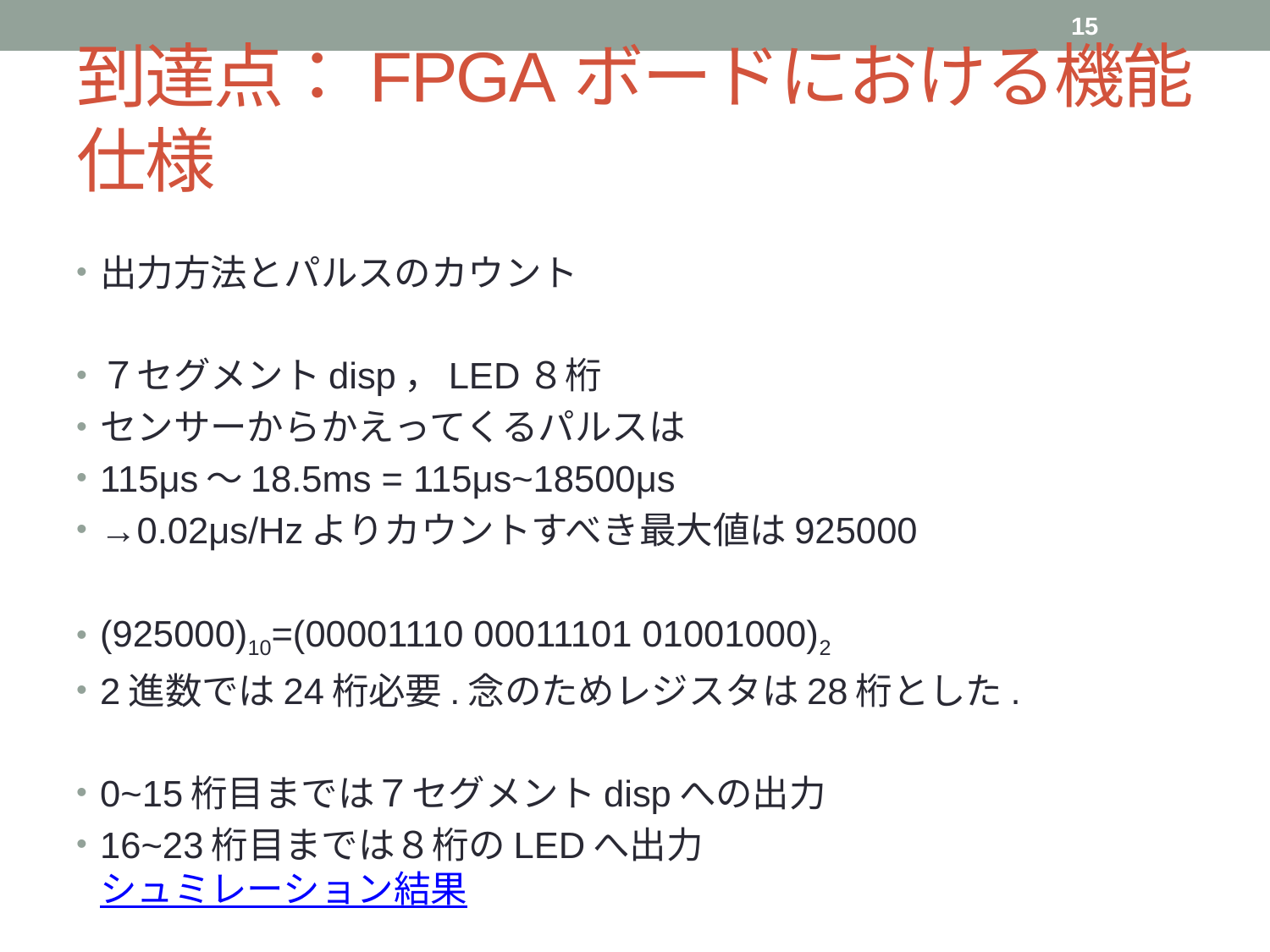

15
# 到達点：FPGAボードにおける機能仕様
出力方法とパルスのカウント

７セグメントdisp，LED８桁
センサーからかえってくるパルスは
115μs〜18.5ms = 115μs~18500μs
→0.02μs/Hzよりカウントすべき最大値は925000

(925000)10=(00001110 00011101 01001000)2
2進数では24桁必要.念のためレジスタは28桁とした.

0~15桁目までは７セグメントdispへの出力
16~23桁目までは８桁のLEDへ出力　　シュミレーション結果